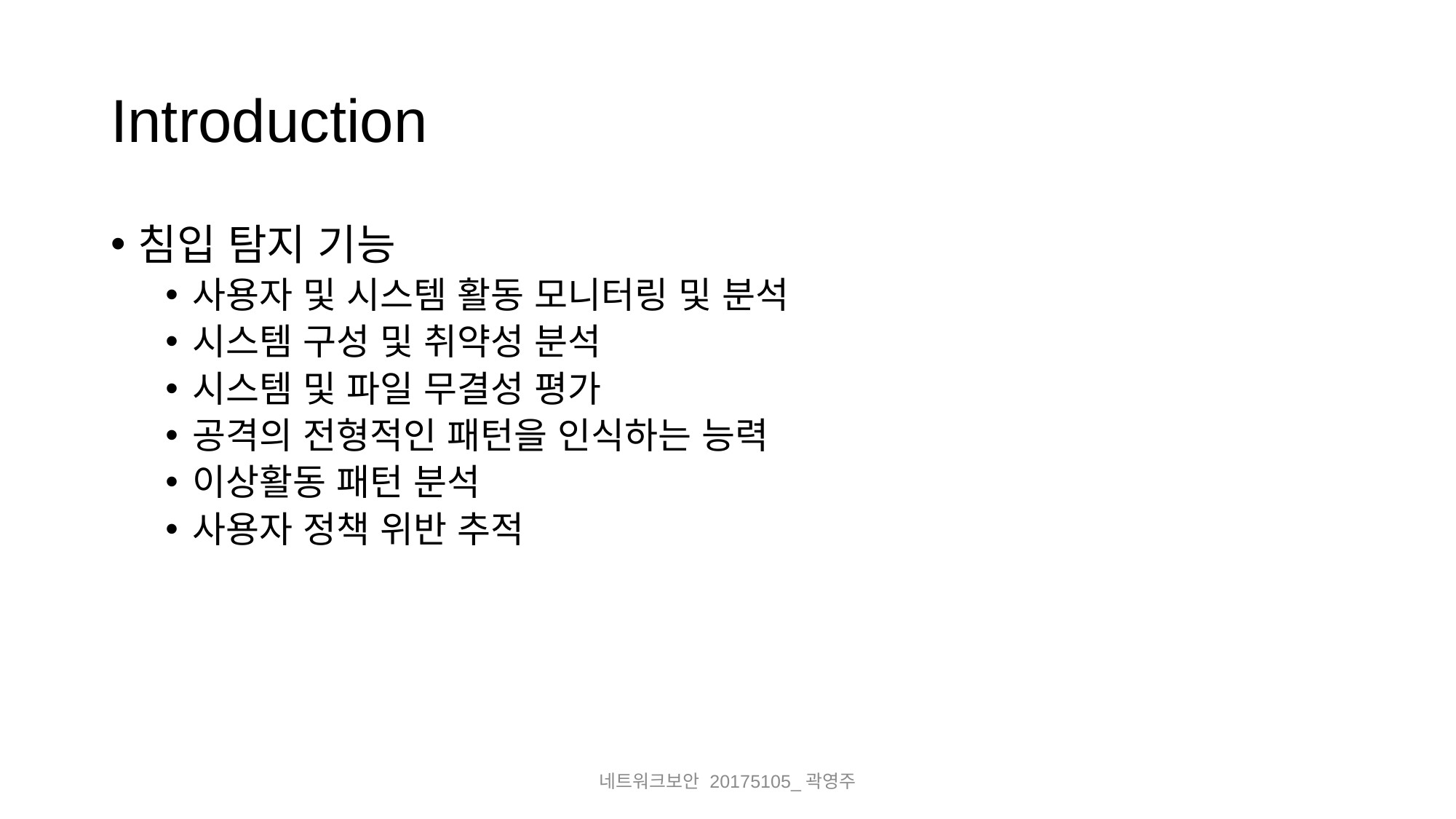

# Introduction
침입 탐지 기능
사용자 및 시스템 활동 모니터링 및 분석
시스템 구성 및 취약성 분석
시스템 및 파일 무결성 평가
공격의 전형적인 패턴을 인식하는 능력
이상활동 패턴 분석
사용자 정책 위반 추적
네트워크보안 20175105_곽영주